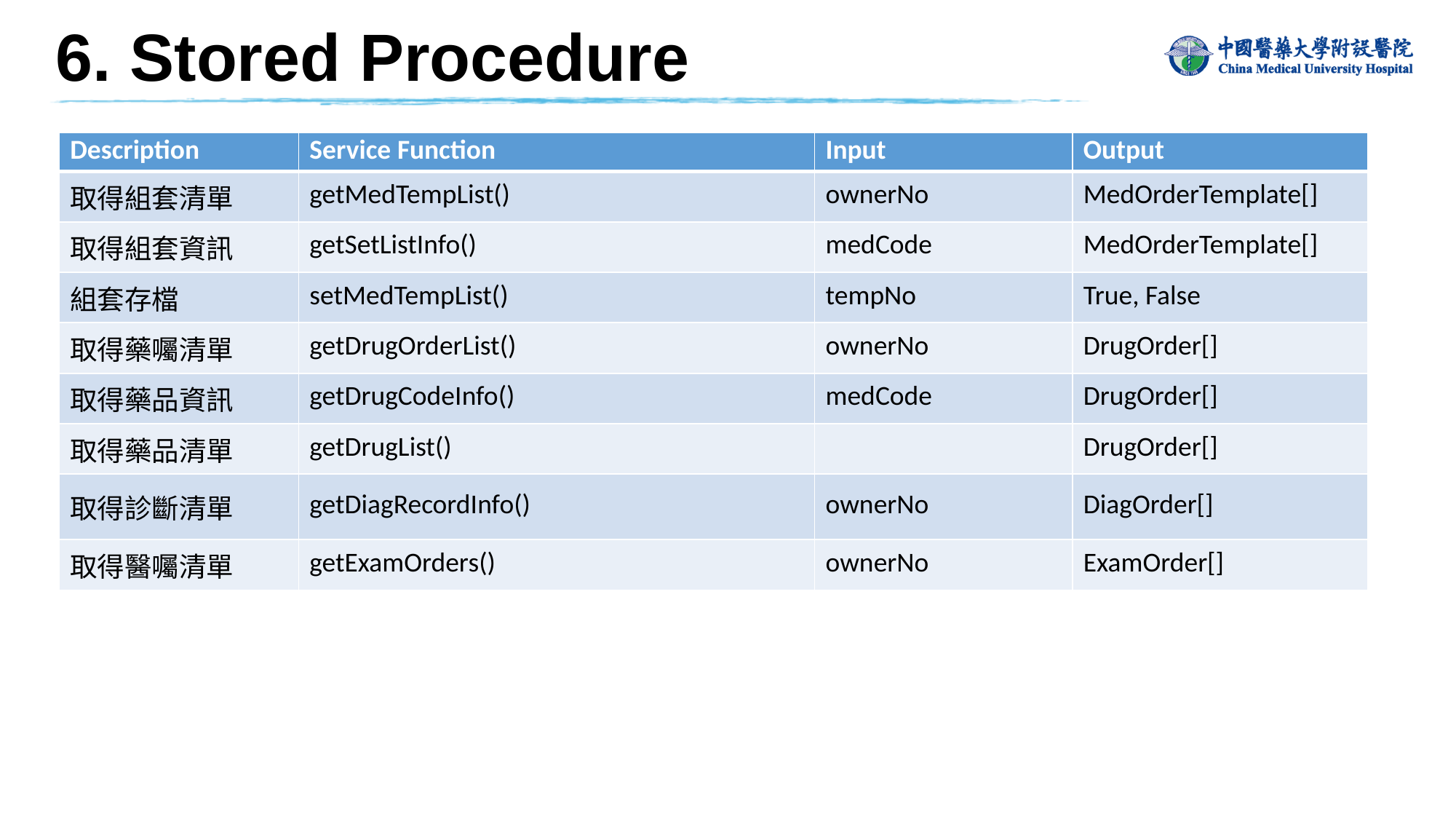

6. Stored Procedure
| Description | Service Function | Input | Output |
| --- | --- | --- | --- |
| 取得組套清單 | getMedTempList() | ownerNo | MedOrderTemplate[] |
| 取得組套資訊 | getSetListInfo() | medCode | MedOrderTemplate[] |
| 組套存檔 | setMedTempList() | tempNo | True, False |
| 取得藥囑清單 | getDrugOrderList() | ownerNo | DrugOrder[] |
| 取得藥品資訊 | getDrugCodeInfo() | medCode | DrugOrder[] |
| 取得藥品清單 | getDrugList() |  | DrugOrder[] |
| 取得診斷清單 | getDiagRecordInfo() | ownerNo | DiagOrder[] |
| 取得醫囑清單 | getExamOrders() | ownerNo | ExamOrder[] |